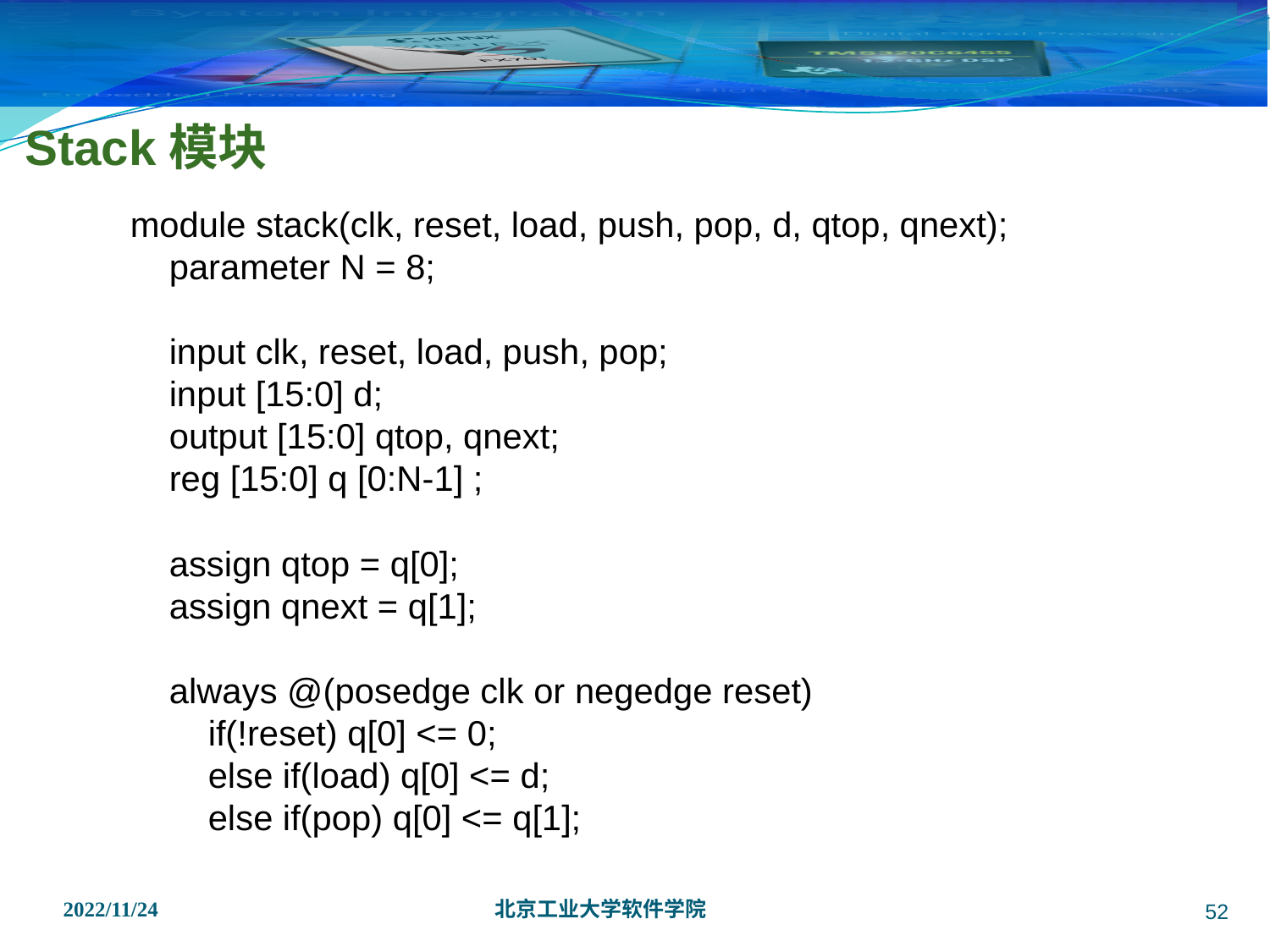

# Stack模块
module stack(clk, reset, load, push, pop, d, qtop, qnext);
    parameter N = 8;

    input clk, reset, load, push, pop;
    input [15:0] d;
    output [15:0] qtop, qnext;
    reg [15:0] q [0:N-1] ;

    assign qtop = q[0];
    assign qnext = q[1];

    always @(posedge clk or negedge reset)
        if(!reset) q[0] <= 0;
        else if(load) q[0] <= d;
        else if(pop) q[0] <= q[1];